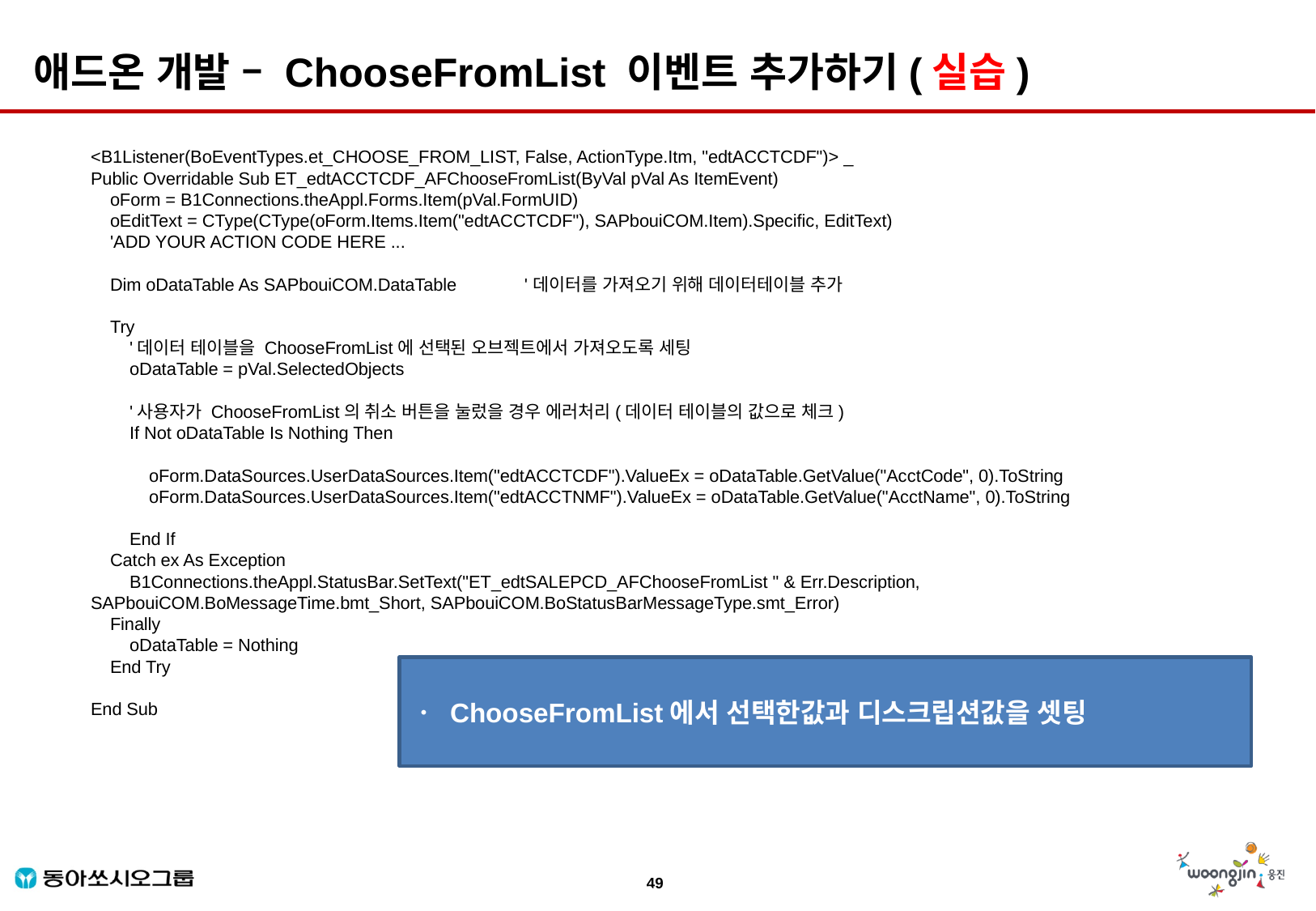

애드온 개발 – ChooseFromList 이벤트 추가하기(실습)
<B1Listener(BoEventTypes.et_CHOOSE_FROM_LIST, False, ActionType.Itm, "edtACCTCDF")> _
Public Overridable Sub ET_edtACCTCDF_AFChooseFromList(ByVal pVal As ItemEvent)
    oForm = B1Connections.theAppl.Forms.Item(pVal.FormUID)
    oEditText = CType(CType(oForm.Items.Item("edtACCTCDF"), SAPbouiCOM.Item).Specific, EditText)
    'ADD YOUR ACTION CODE HERE ...

    Dim oDataTable As SAPbouiCOM.DataTable              '데이터를 가져오기 위해 데이터테이블 추가

    Try
        '데이터 테이블을 ChooseFromList에 선택된 오브젝트에서 가져오도록 세팅
        oDataTable = pVal.SelectedObjects

        '사용자가 ChooseFromList의 취소 버튼을 눌렀을 경우 에러처리(데이터 테이블의 값으로 체크)
        If Not oDataTable Is Nothing Then

            oForm.DataSources.UserDataSources.Item("edtACCTCDF").ValueEx = oDataTable.GetValue("AcctCode", 0).ToString
            oForm.DataSources.UserDataSources.Item("edtACCTNMF").ValueEx = oDataTable.GetValue("AcctName", 0).ToString

        End If
    Catch ex As Exception
        B1Connections.theAppl.StatusBar.SetText("ET_edtSALEPCD_AFChooseFromList " & Err.Description, SAPbouiCOM.BoMessageTime.bmt_Short, SAPbouiCOM.BoStatusBarMessageType.smt_Error)
    Finally
        oDataTable = Nothing
    End Try

End Sub

ㆍ ChooseFromList에서 선택한값과 디스크립션값을 셋팅